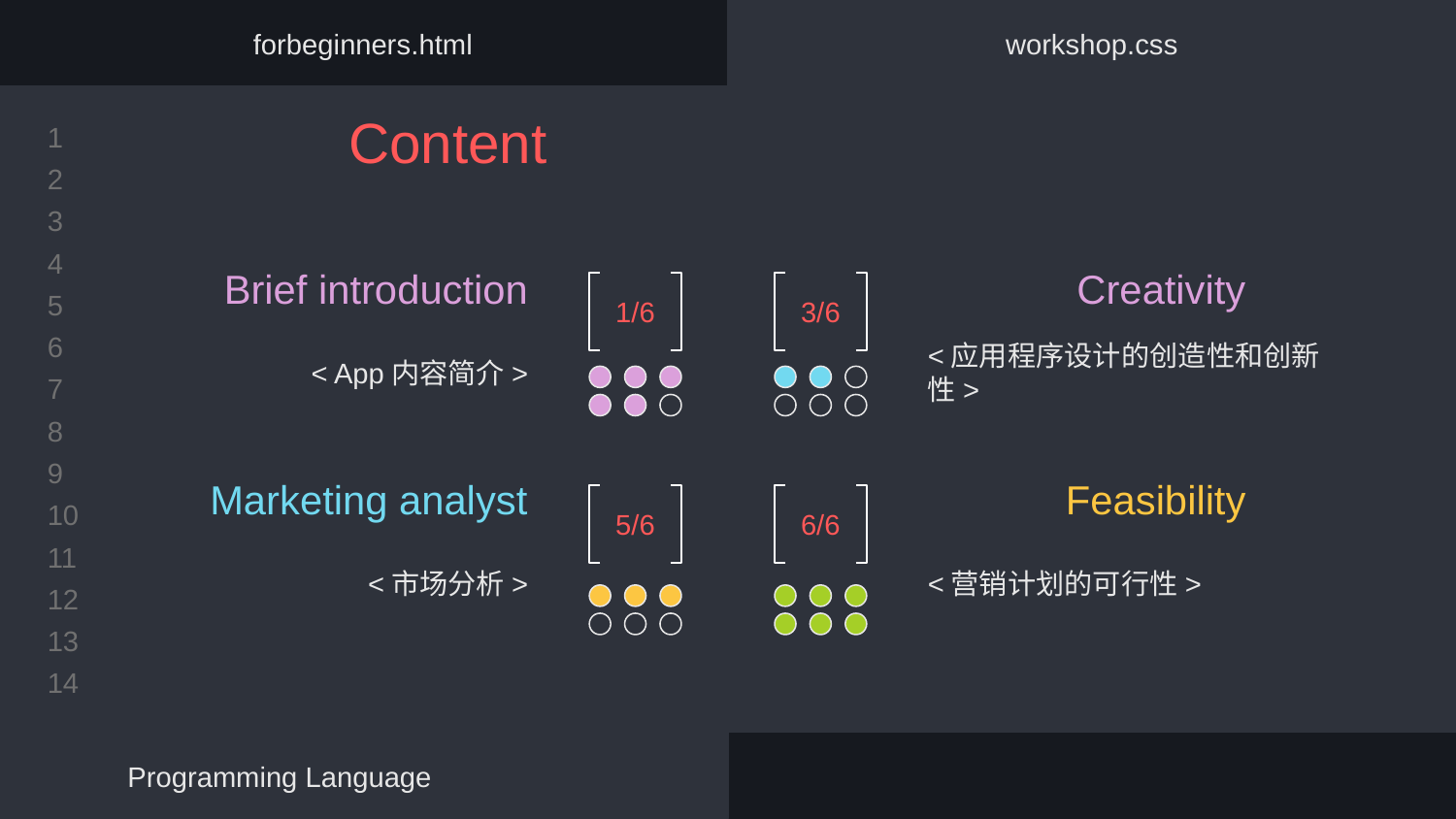

forbeginners.html
workshop.css
# Content
Brief introduction
Creativity

1/6
3/6
<应用程序设计的创造性和创新性>
< App内容简介>

Marketing analyst
Feasibility

5/6
6/6
<营销计划的可行性>
<市场分析>

Programming Language